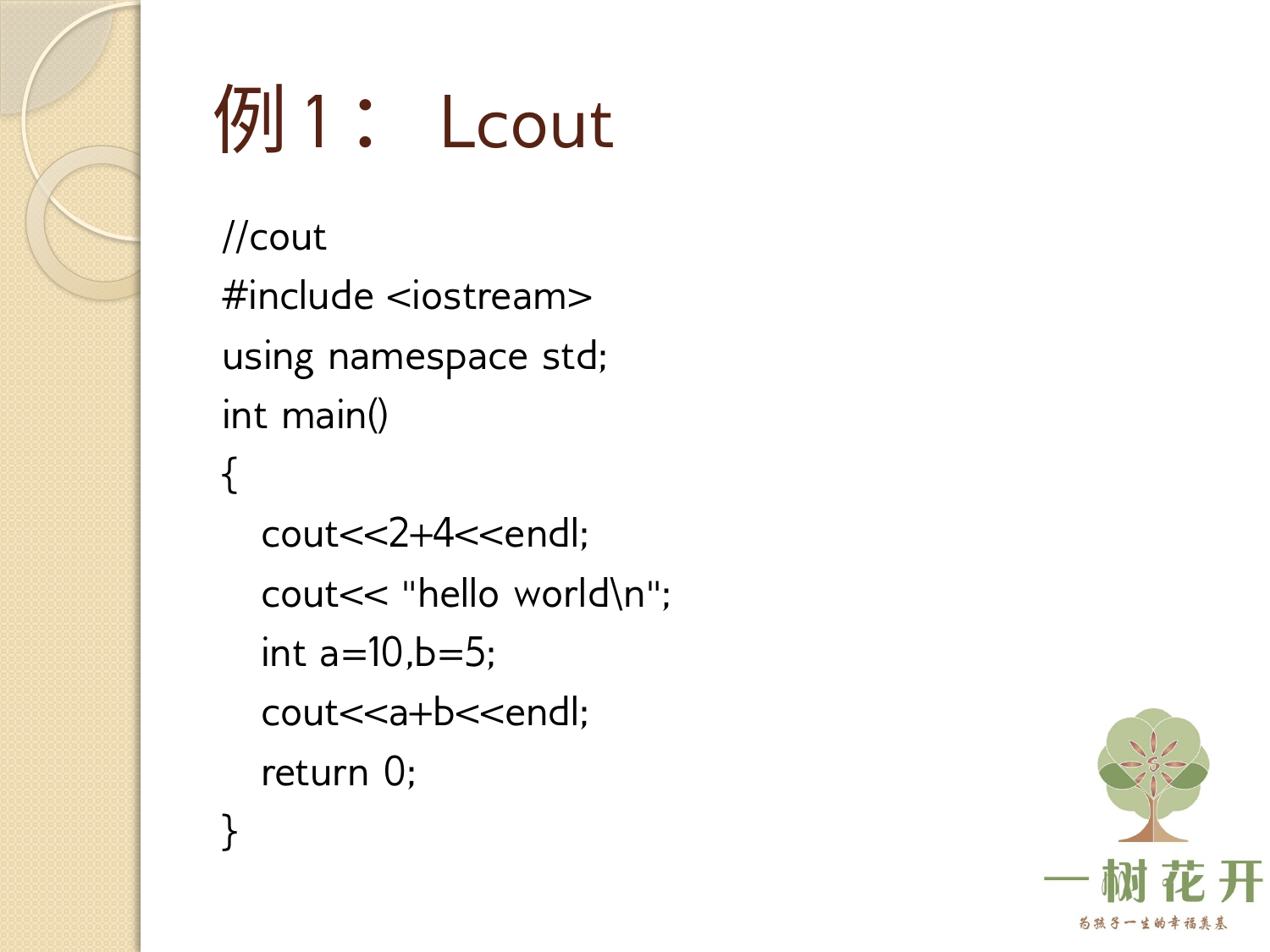

# 例1：Lcout
//cout
#include <iostream>
using namespace std;
int main()
{
   cout<<2+4<<endl;
   cout<< "hello world\n";
   int a=10,b=5;
   cout<<a+b<<endl;
   return 0;
}